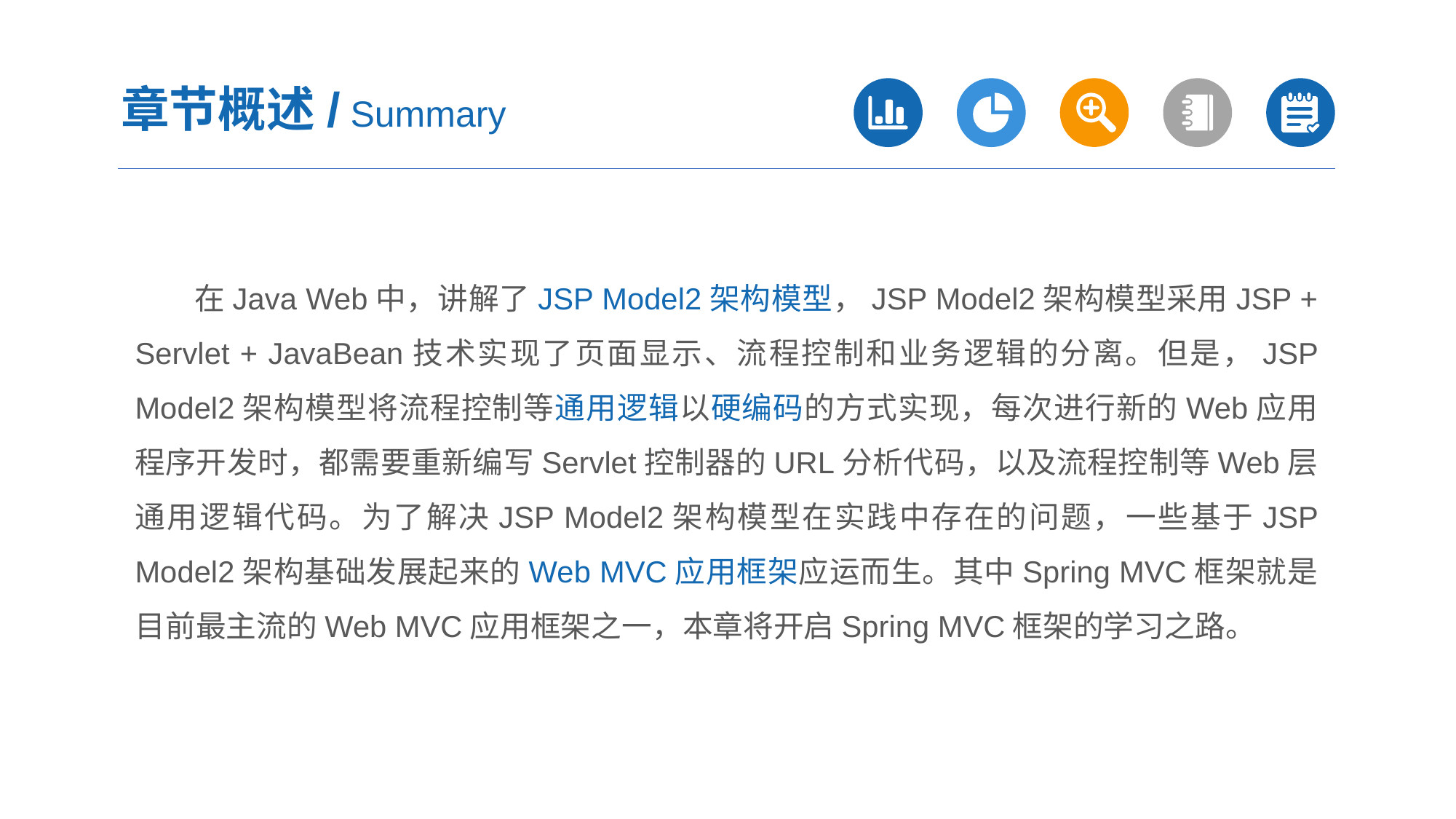

章节概述/ Summary
       在Java Web中，讲解了JSP Model2架构模型，JSP Model2架构模型采用JSP + Servlet + JavaBean技术实现了页面显示、流程控制和业务逻辑的分离。但是，JSP Model2架构模型将流程控制等通用逻辑以硬编码的方式实现，每次进行新的Web应用程序开发时，都需要重新编写Servlet控制器的URL分析代码，以及流程控制等Web层通用逻辑代码。为了解决JSP Model2架构模型在实践中存在的问题，一些基于JSP Model2架构基础发展起来的Web MVC应用框架应运而生。其中Spring MVC框架就是目前最主流的Web MVC应用框架之一，本章将开启Spring MVC框架的学习之路。